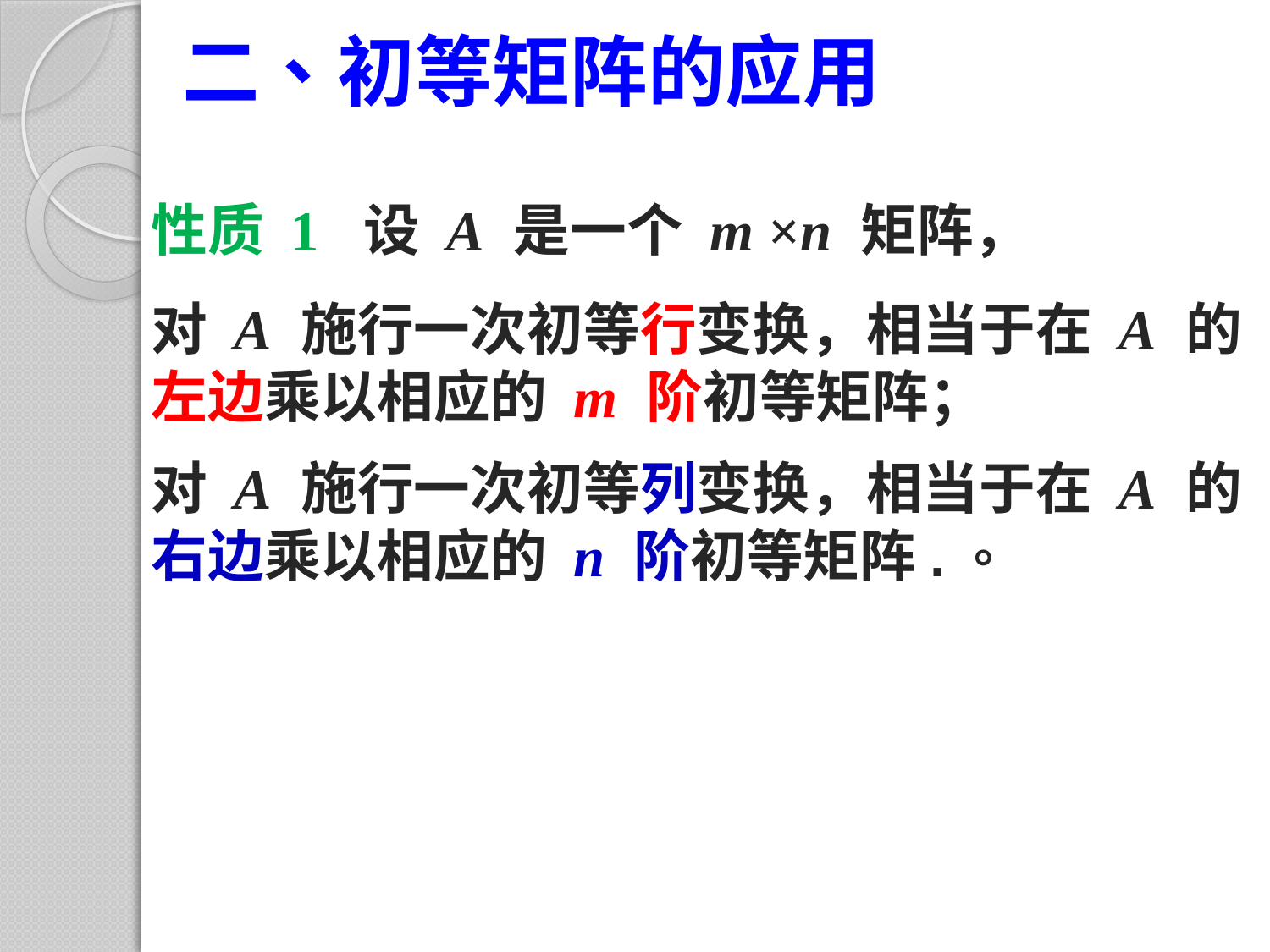

# 二、初等矩阵的应用
性质 1  设 A 是一个 m ×n 矩阵，
对 A 施行一次初等行变换，相当于在 A 的左边乘以相应的 m 阶初等矩阵；
对 A 施行一次初等列变换，相当于在 A 的右边乘以相应的 n 阶初等矩阵.。